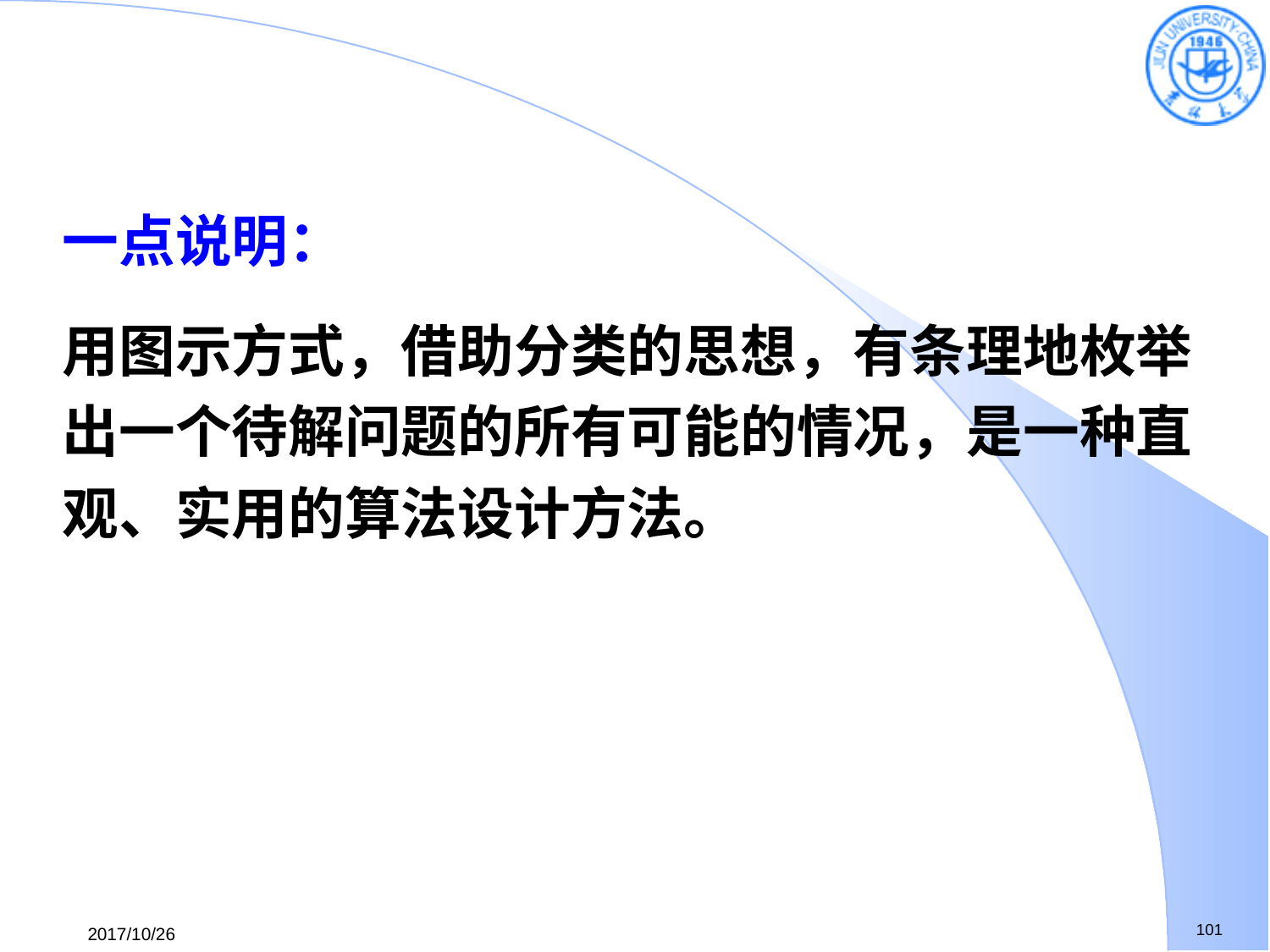

一点说明：
用图示方式，借助分类的思想，有条理地枚举出一个待解问题的所有可能的情况，是一种直观、实用的算法设计方法。